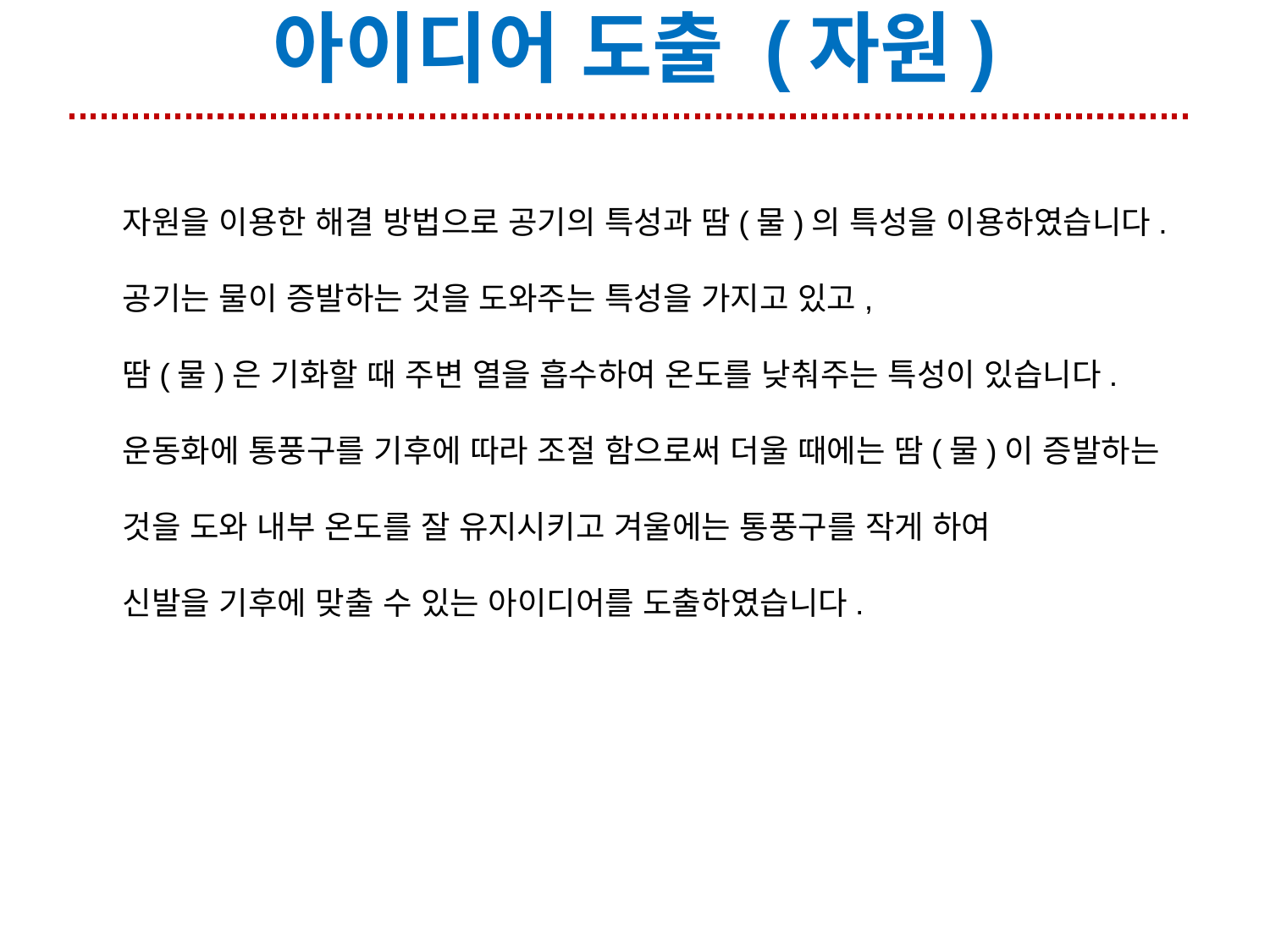

# 아이디어 도출 (자원)
자원을 이용한 해결 방법으로 공기의 특성과 땀(물)의 특성을 이용하였습니다.

공기는 물이 증발하는 것을 도와주는 특성을 가지고 있고,

땀(물)은 기화할 때 주변 열을 흡수하여 온도를 낮춰주는 특성이 있습니다.

운동화에 통풍구를 기후에 따라 조절 함으로써 더울 때에는 땀(물)이 증발하는

것을 도와 내부 온도를 잘 유지시키고 겨울에는 통풍구를 작게 하여

신발을 기후에 맞출 수 있는 아이디어를 도출하였습니다.